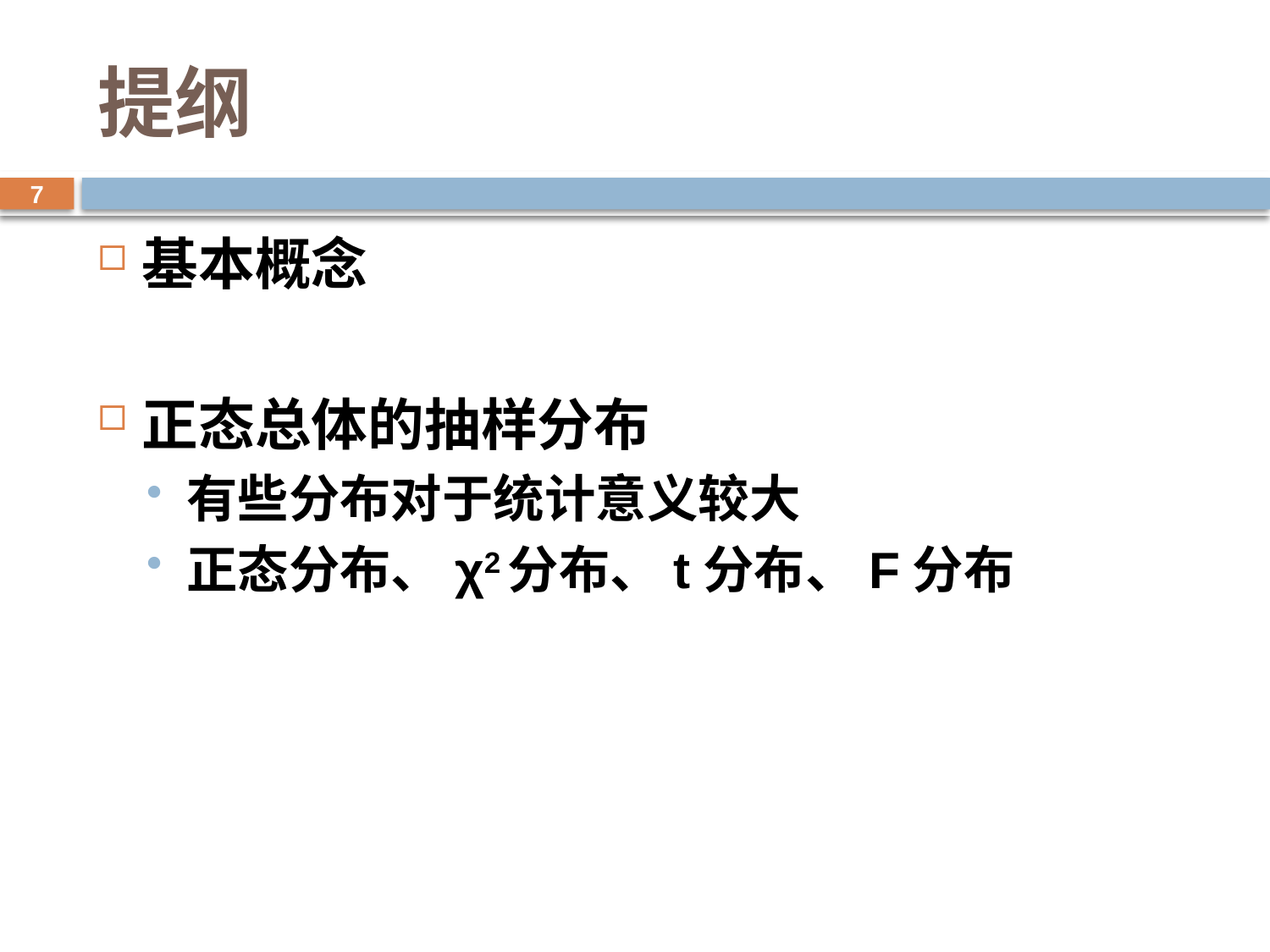

# 提纲
7
基本概念

正态总体的抽样分布
有些分布对于统计意义较大
正态分布、χ2分布、t分布、F分布